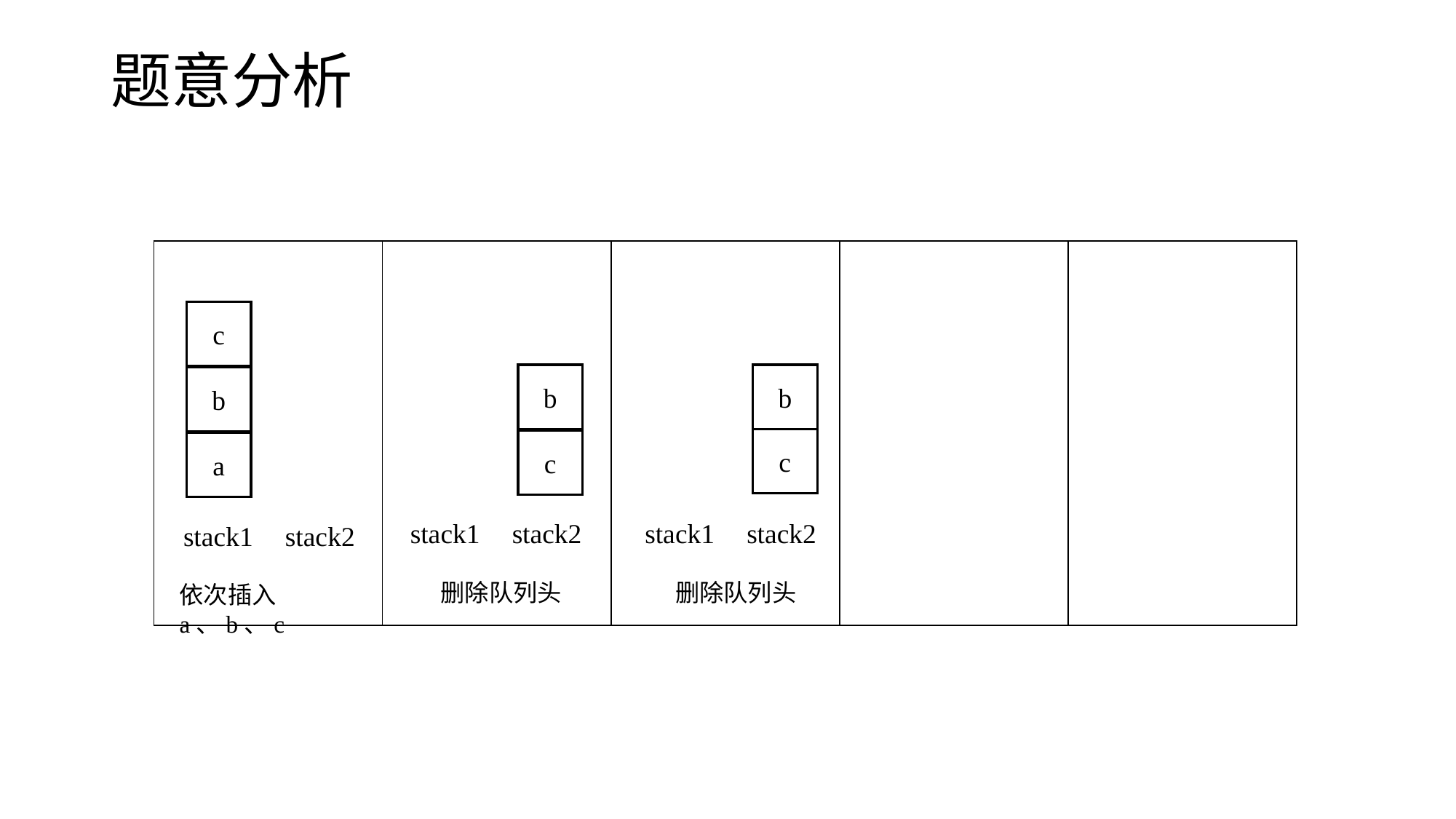

# 题意分析
|  |  |  |  |  |
| --- | --- | --- | --- | --- |
c
b
b
b
c
c
a
stack1
stack2
stack1
stack2
stack1
stack2
删除队列头
删除队列头
依次插入a、b、c